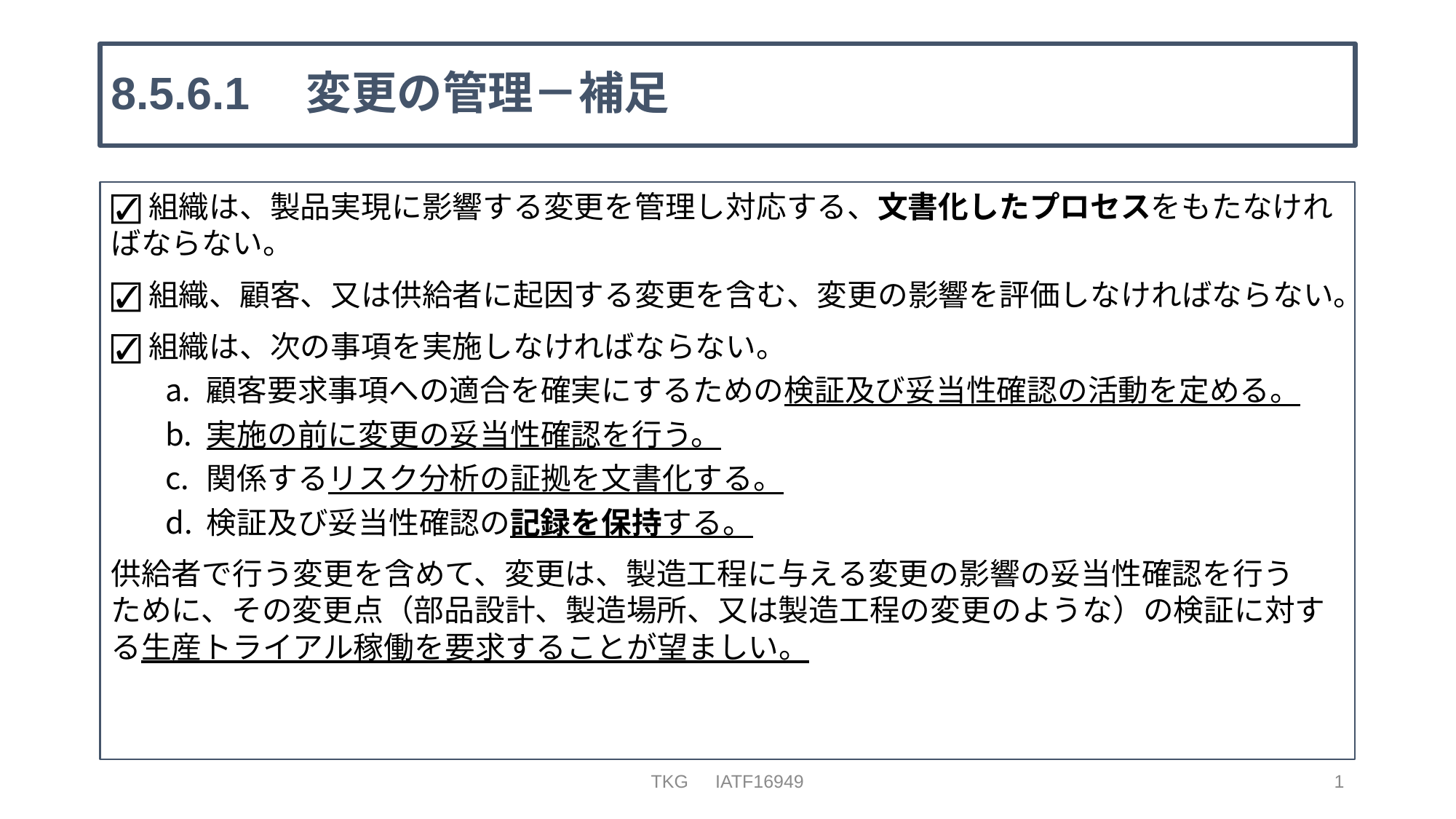

# 8.5.6.1　変更の管理－補足
☑組織は、製品実現に影響する変更を管理し対応する、文書化したプロセスをもたなければならない。
☑組織、顧客、又は供給者に起因する変更を含む、変更の影響を評価しなければならない。
☑組織は、次の事項を実施しなければならない。
顧客要求事項への適合を確実にするための検証及び妥当性確認の活動を定める。
実施の前に変更の妥当性確認を行う。
関係するリスク分析の証拠を文書化する。
検証及び妥当性確認の記録を保持する。
供給者で行う変更を含めて、変更は、製造工程に与える変更の影響の妥当性確認を行う　ために、その変更点（部品設計、製造場所、又は製造工程の変更のような）の検証に対する生産トライアル稼働を要求することが望ましい。
TKG　IATF16949
1